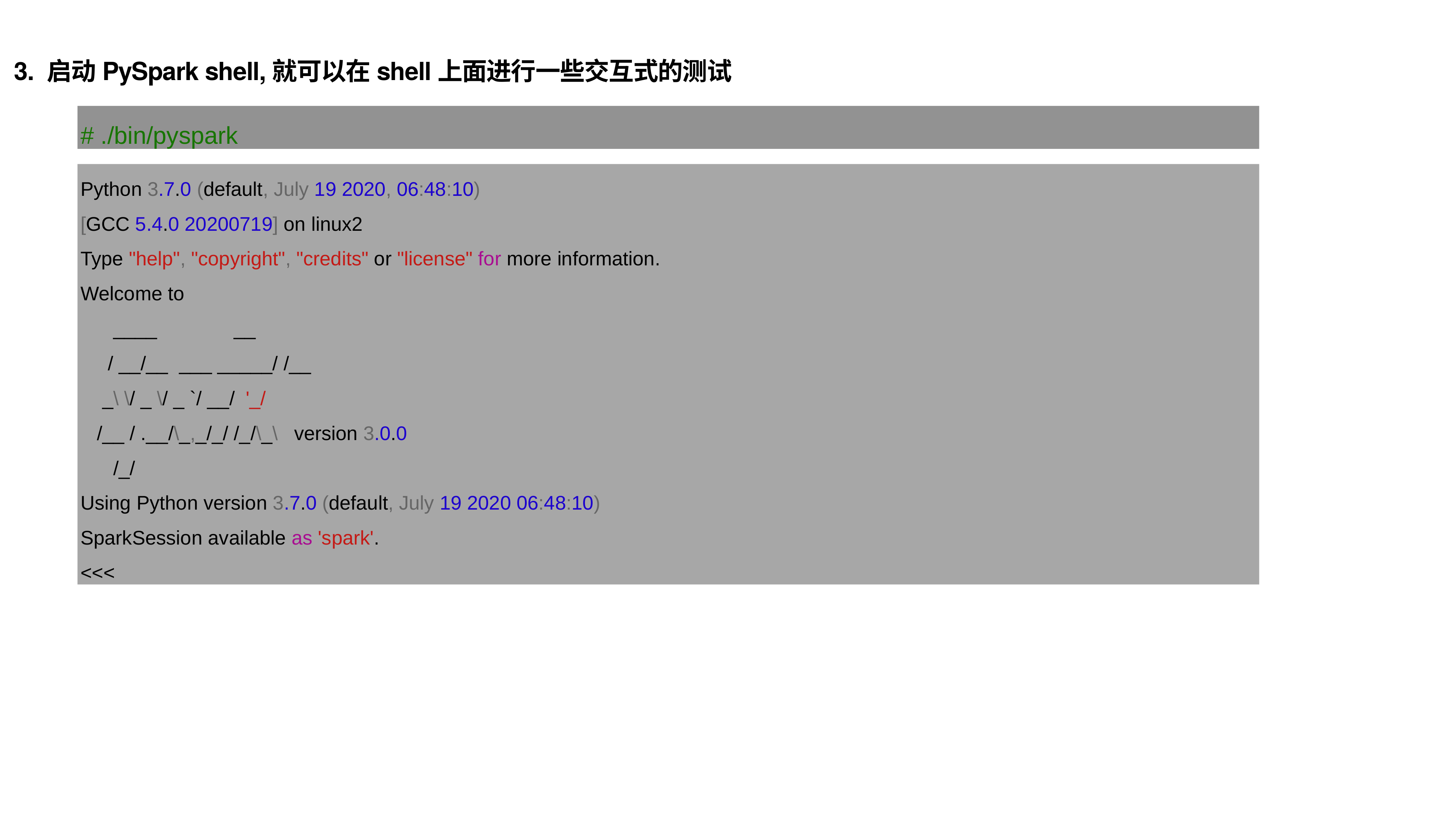

3. 启动PySpark shell,就可以在shell上面进行一些交互式的测试
# ./bin/pyspark

Python 3.7.0 (default, July 19 2020, 06:48:10)
[GCC 5.4.0 20200719] on linux2
Type "help", "copyright", "credits" or "license" for more information.
Welcome to
      ____              __
     / __/__  ___ _____/ /__
    _\ \/ _ \/ _ `/ __/  '_/
   /__ / .__/\_,_/_/ /_/\_\   version 3.0.0
      /_/
Using Python version 3.7.0 (default, July 19 2020 06:48:10)
SparkSession available as 'spark'.
<<<